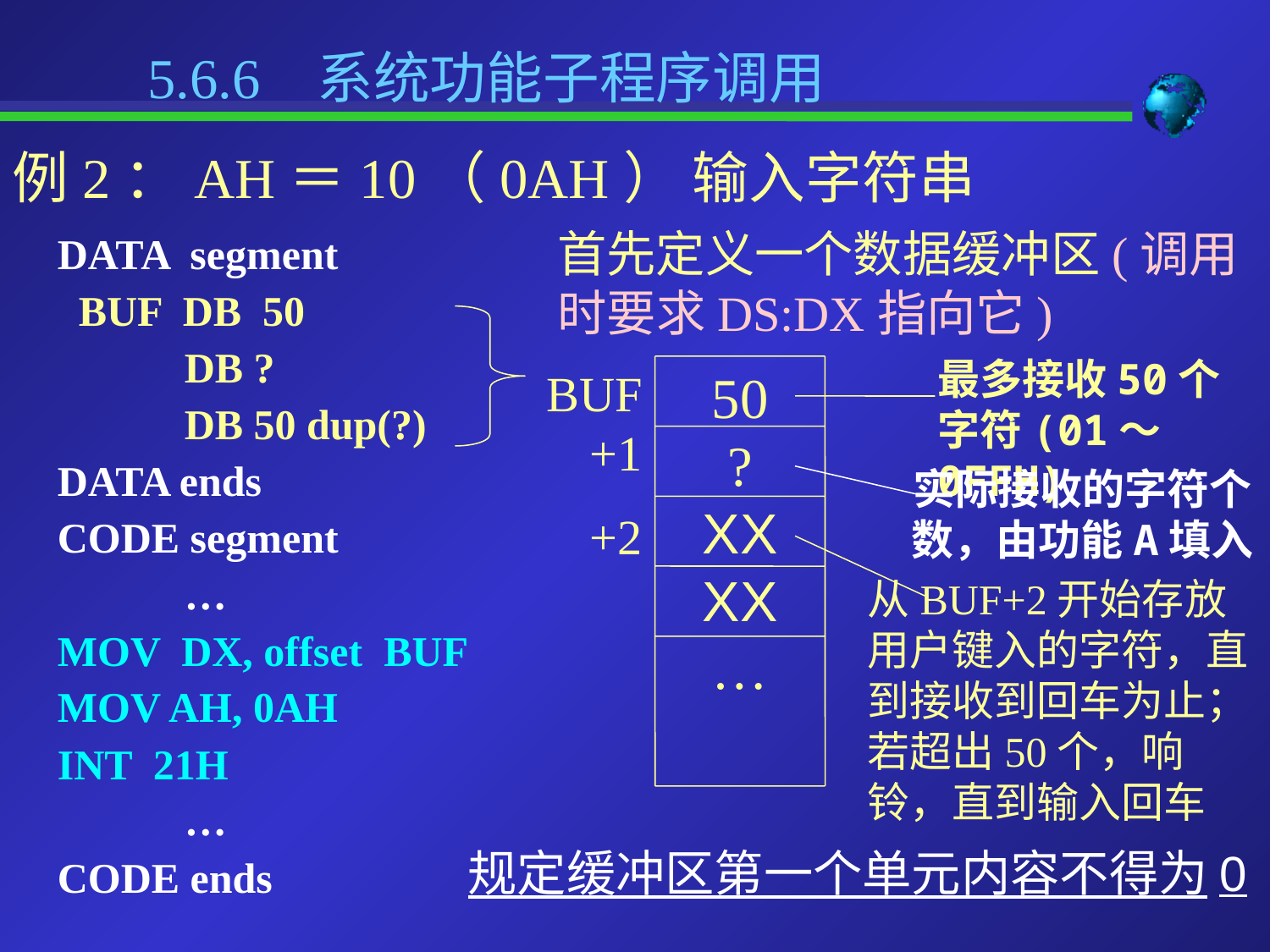

5.6.6   系统功能子程序调用
例2：AH＝10（0AH） 输入字符串
首先定义一个数据缓冲区(调用时要求DS:DX指向它)
DATA  segment
  BUF  DB  50
            DB ?
	DB 50 dup(?)
DATA ends
CODE segment
	…
MOV  DX, offset  BUF
MOV AH, 0AH
INT  21H
	…
CODE ends

最多接收50个字符(01～0FFH)
BUF
+1
+2

50
?
XX
XX
…

实际接收的字符个数，由功能A填入

从BUF+2开始存放用户键入的字符，直到接收到回车为止；若超出50个，响铃，直到输入回车
规定缓冲区第一个单元内容不得为0
69